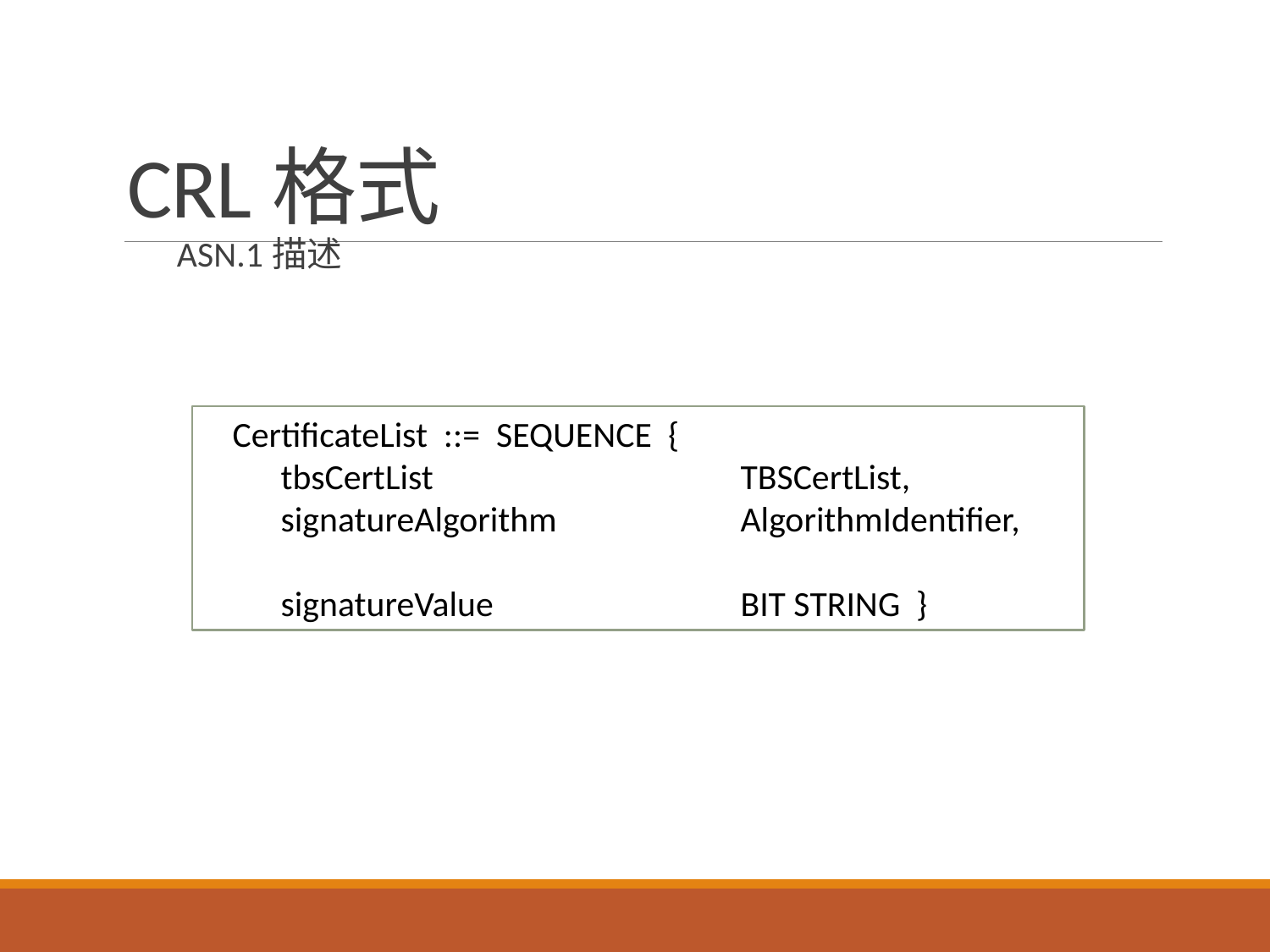

# CRL格式
ASN.1描述
CertificateList  ::=  SEQUENCE  {
      tbsCertList          		TBSCertList,
      signatureAlgorithm   		AlgorithmIdentifier,
      signatureValue       		BIT STRING  }
27